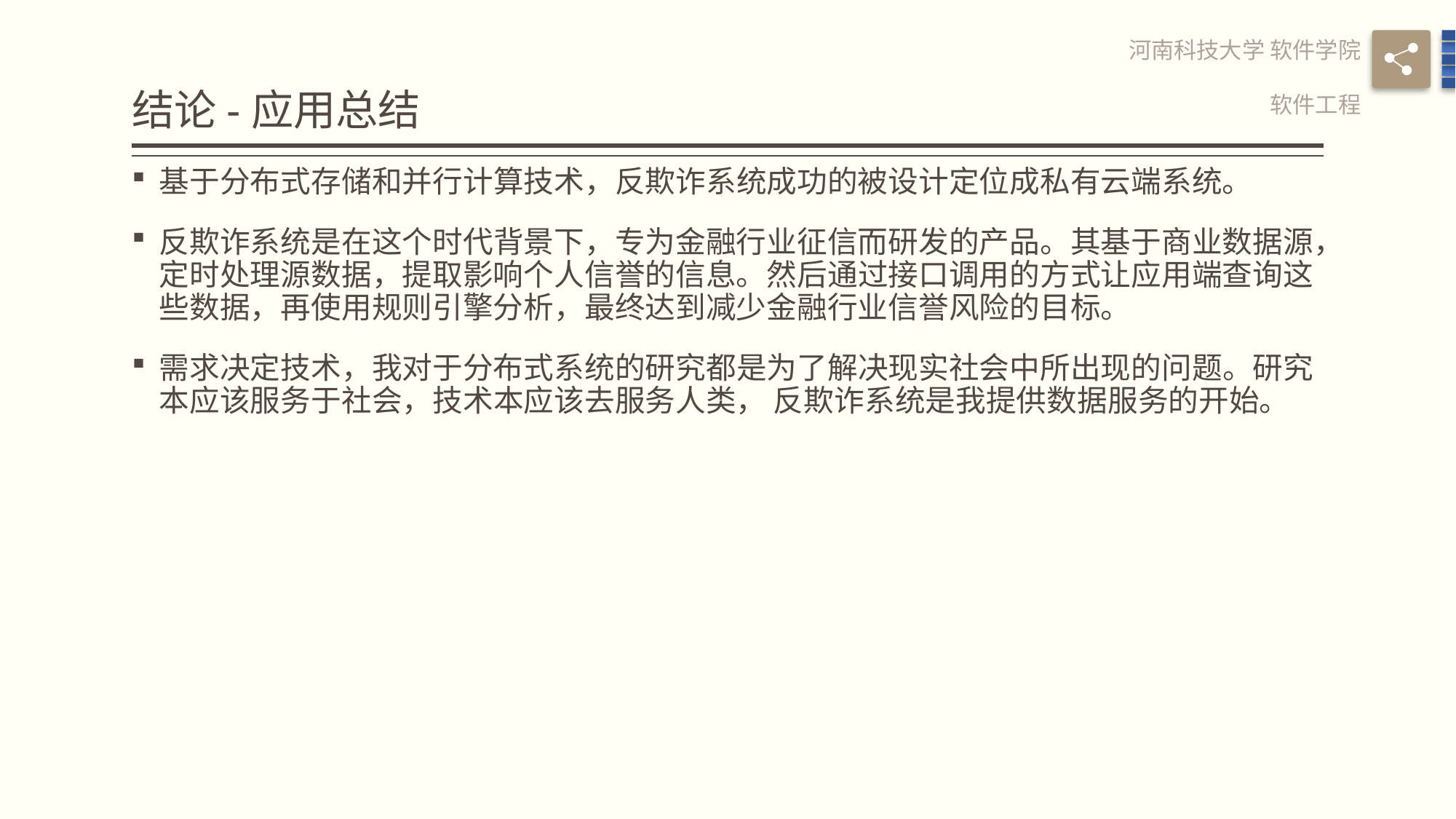

# 结论-应用总结
河南科技大学 软件学院
软件工程

基于分布式存储和并行计算技术，反欺诈系统成功的被设计定位成私有云端系统。
反欺诈系统是在这个时代背景下，专为金融行业征信而研发的产品。其基于商业数据源，定时处理源数据，提取影响个人信誉的信息。然后通过接口调用的方式让应用端查询这些数据，再使用规则引擎分析，最终达到减少金融行业信誉风险的目标。
需求决定技术，我对于分布式系统的研究都是为了解决现实社会中所出现的问题。研究本应该服务于社会，技术本应该去服务人类， 反欺诈系统是我提供数据服务的开始。